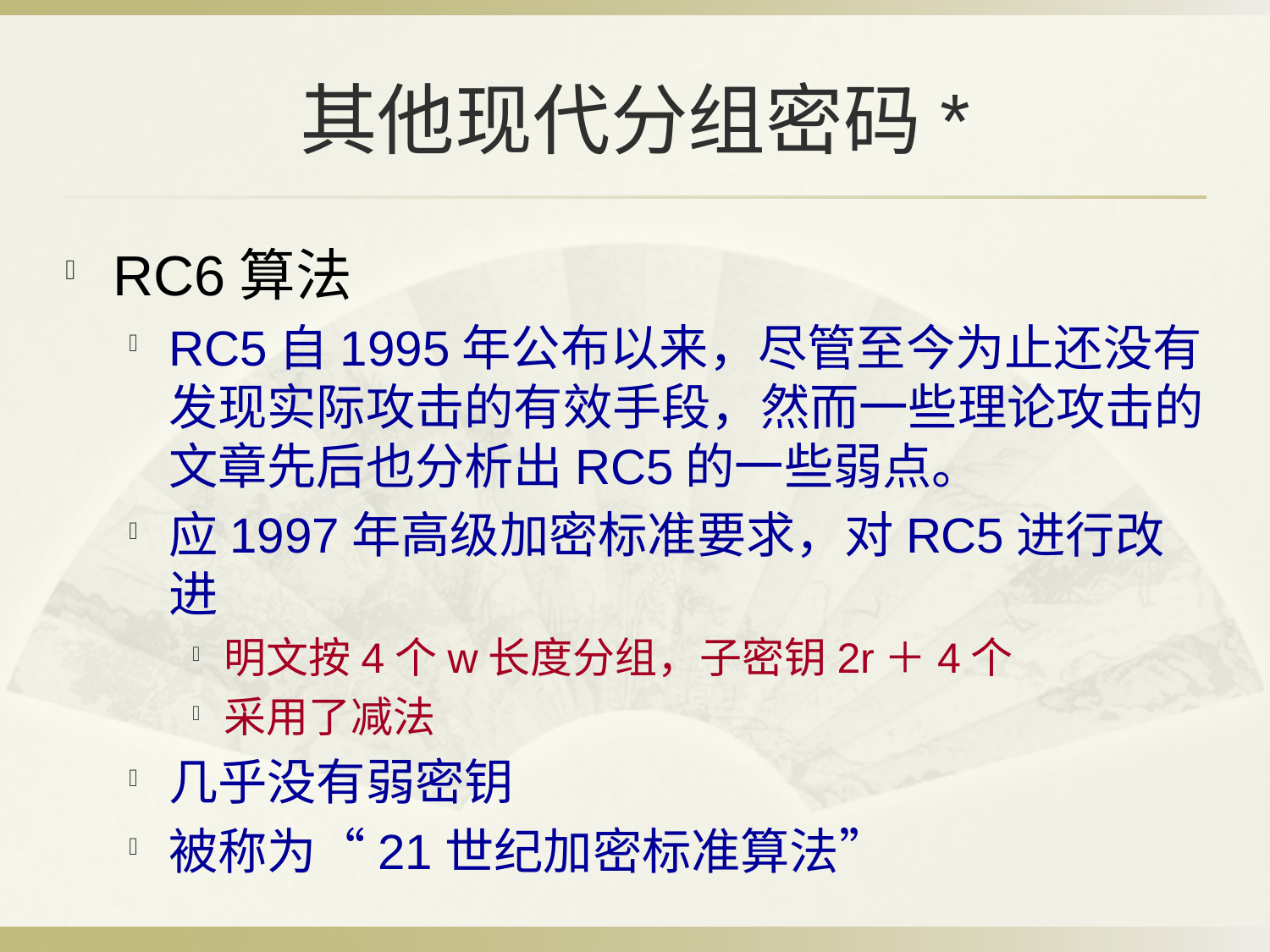

# 其他现代分组密码*
RC6算法
RC5自1995年公布以来，尽管至今为止还没有发现实际攻击的有效手段，然而一些理论攻击的文章先后也分析出RC5的一些弱点。
应1997年高级加密标准要求，对RC5进行改进
明文按4个w长度分组，子密钥2r＋4个
采用了减法
几乎没有弱密钥
被称为“21世纪加密标准算法”